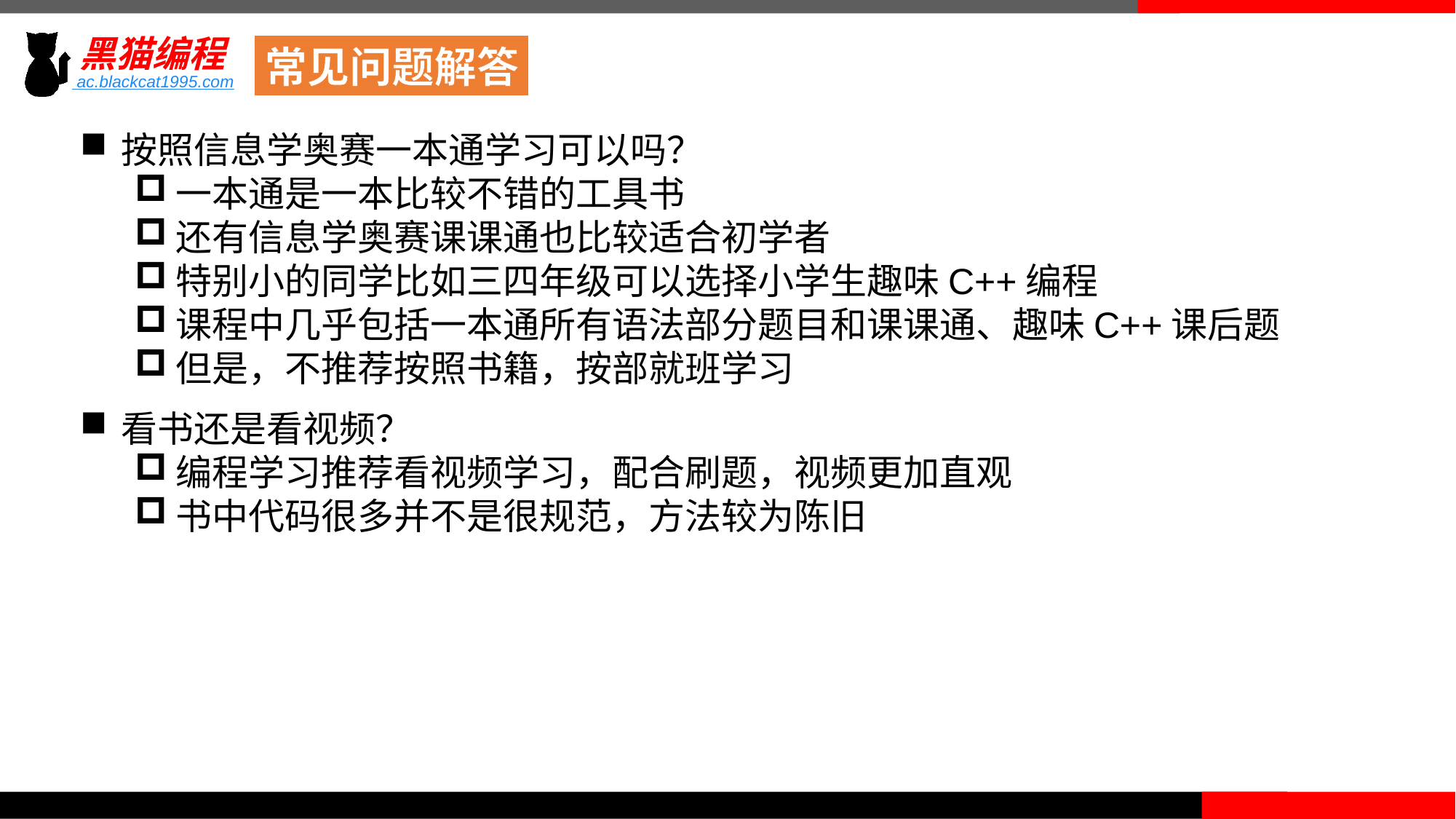

常见问题解答
按照信息学奥赛一本通学习可以吗？
一本通是一本比较不错的工具书
还有信息学奥赛课课通也比较适合初学者
特别小的同学比如三四年级可以选择小学生趣味C++编程
课程中几乎包括一本通所有语法部分题目和课课通、趣味C++课后题
但是，不推荐按照书籍，按部就班学习

看书还是看视频？
编程学习推荐看视频学习，配合刷题，视频更加直观
书中代码很多并不是很规范，方法较为陈旧